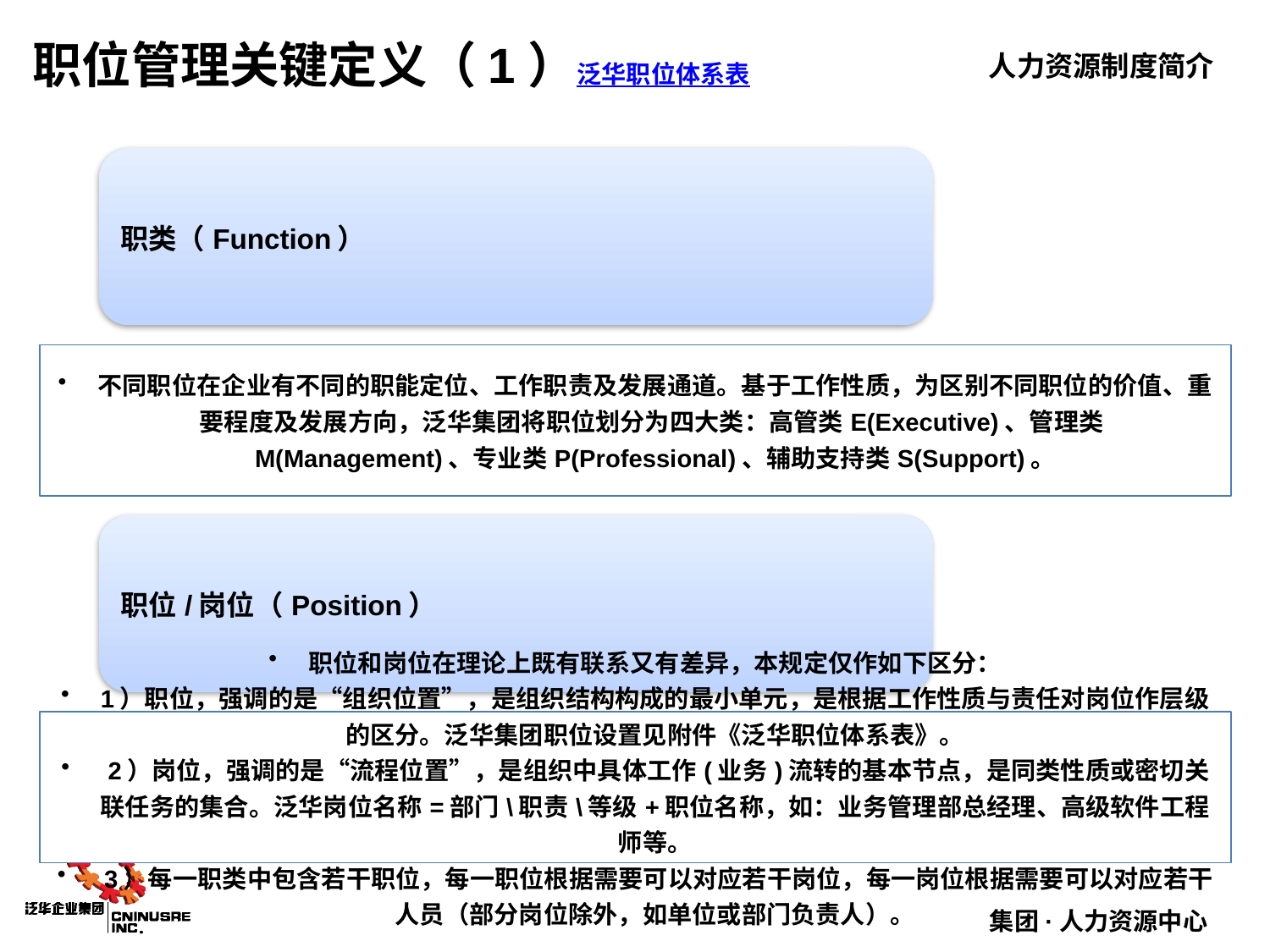

# 职位管理关键定义（1）泛华职位体系表
职类（Function）
职位/岗位（Position）
职位和岗位在理论上既有联系又有差异，本规定仅作如下区分：
 2）岗位，强调的是“流程位置”，是组织中具体工作(业务)流转的基本节点，是同类性质或密切关联任务的集合。泛华岗位名称=部门\职责\等级+职位名称，如：业务管理部总经理、高级软件工程师等。
 3）每一职类中包含若干职位，每一职位根据需要可以对应若干岗位，每一岗位根据需要可以对应若干人员（部分岗位除外，如单位或部门负责人）。
1）职位，强调的是“组织位置”，是组织结构构成的最小单元，是根据工作性质与责任对岗位作层级的区分。泛华集团职位设置见附件《泛华职位体系表》。
不同职位在企业有不同的职能定位、工作职责及发展通道。基于工作性质，为区别不同职位的价值、重要程度及发展方向，泛华集团将职位划分为四大类：高管类E(Executive)、管理类M(Management)、专业类P(Professional)、辅助支持类S(Support)。